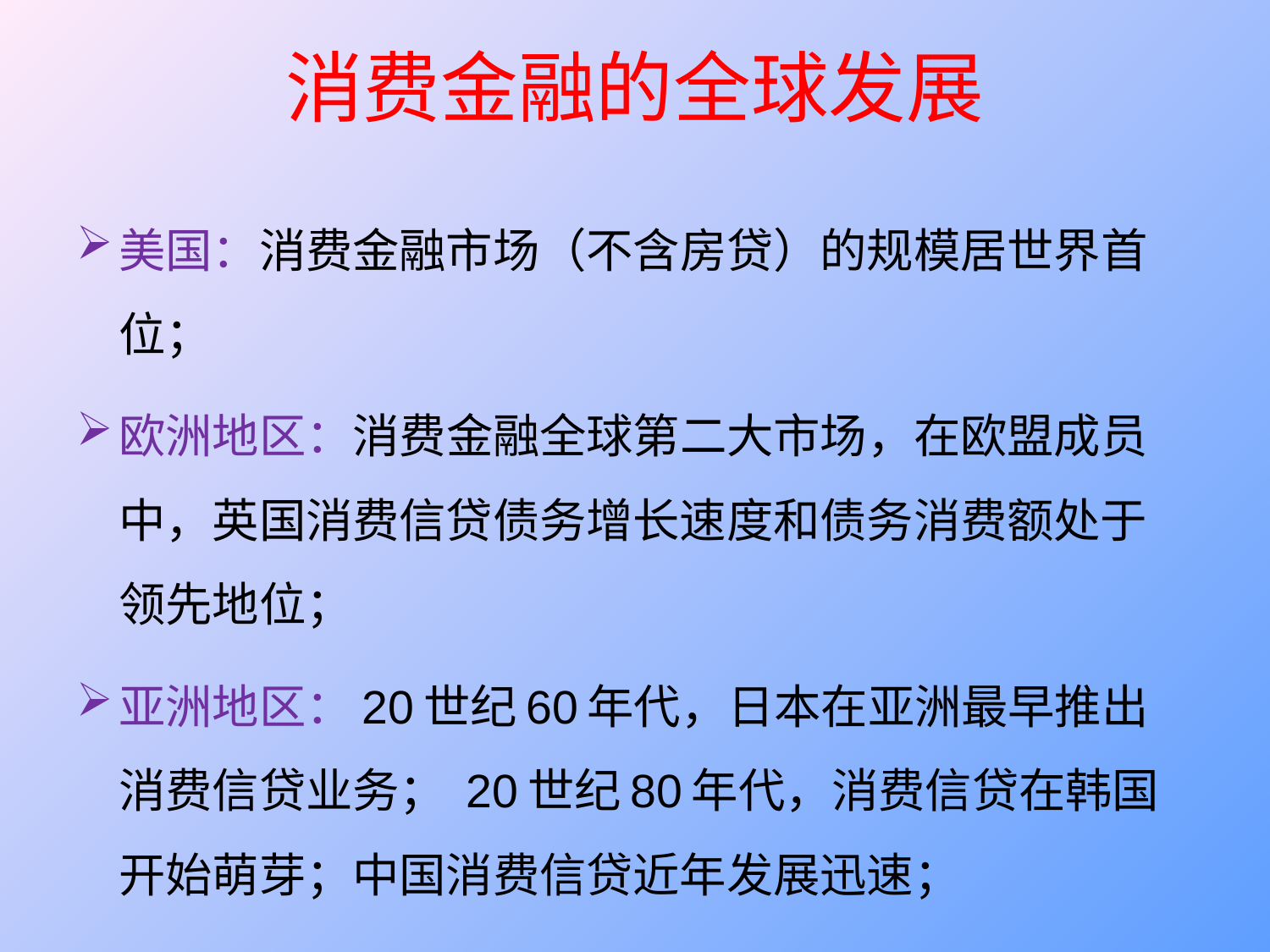

# 消费金融的全球发展
美国：消费金融市场（不含房贷）的规模居世界首位；
欧洲地区：消费金融全球第二大市场，在欧盟成员中，英国消费信贷债务增长速度和债务消费额处于领先地位；
亚洲地区：20世纪60年代，日本在亚洲最早推出消费信贷业务； 20世纪80年代，消费信贷在韩国开始萌芽；中国消费信贷近年发展迅速；